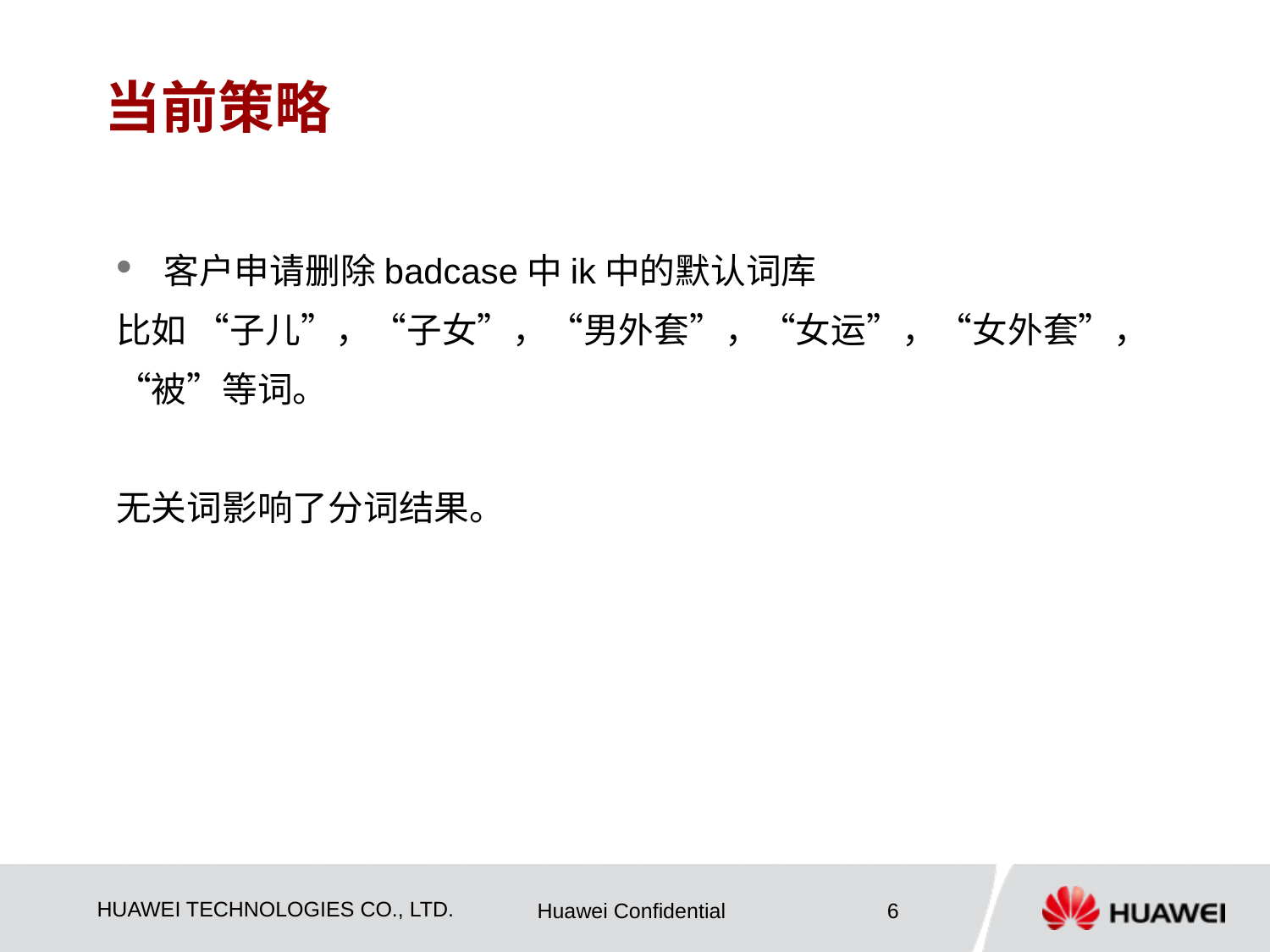

# 当前策略
客户申请删除badcase中ik中的默认词库
比如 “子儿”，“子女”，“男外套”，“女运”，“女外套”，“被”等词。

无关词影响了分词结果。